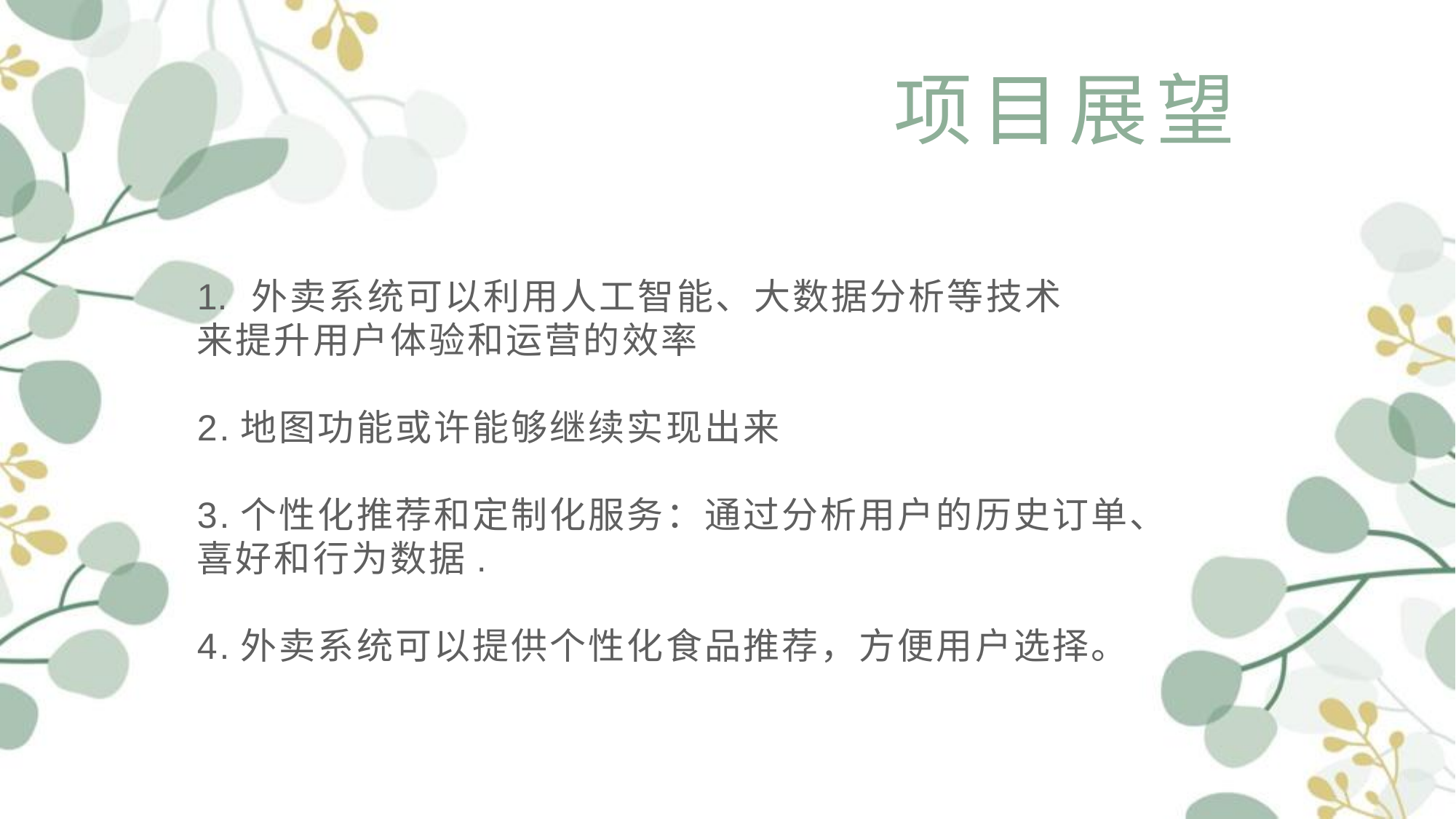

# 项目展望
外卖系统可以利用人工智能、大数据分析等技术
来提升用户体验和运营的效率

2.地图功能或许能够继续实现出来

3.个性化推荐和定制化服务：通过分析用户的历史订单、
喜好和行为数据.

4.外卖系统可以提供个性化食品推荐，方便用户选择。